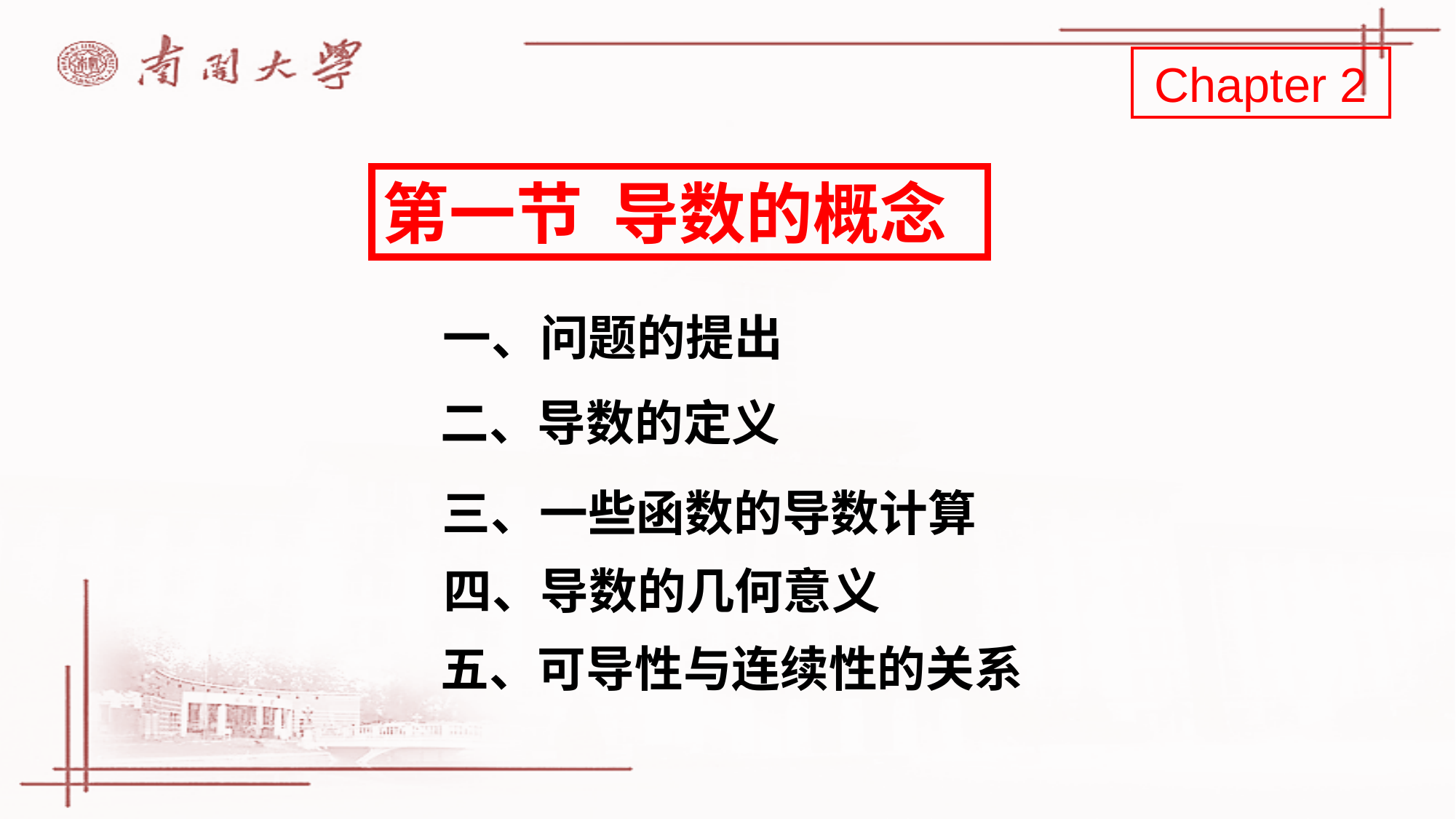

Chapter 2
第一节  导数的概念
一、问题的提出
二、导数的定义
三、一些函数的导数计算
四、导数的几何意义
五、可导性与连续性的关系